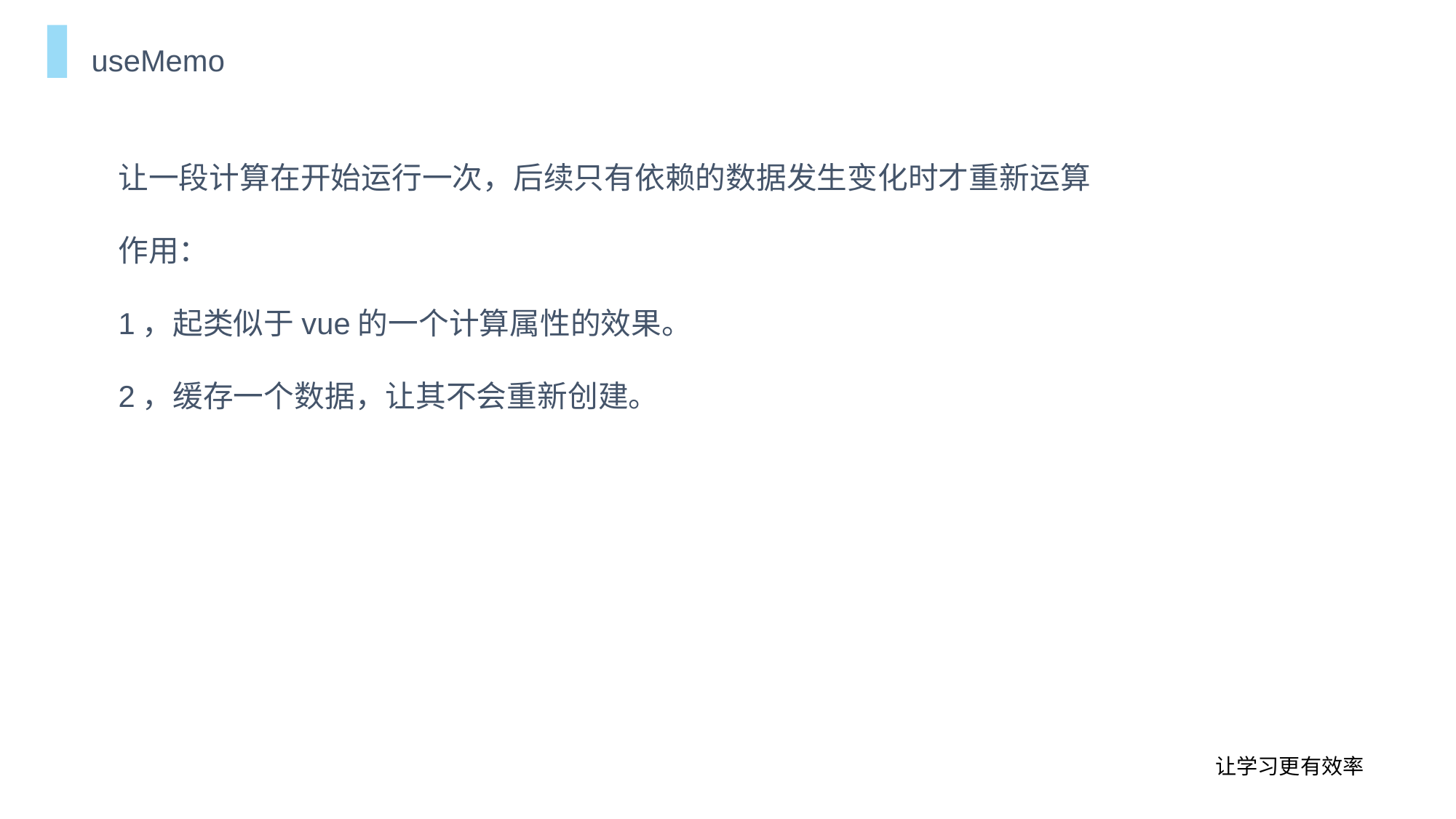

useMemo

让一段计算在开始运行一次，后续只有依赖的数据发生变化时才重新运算

作用：

1，起类似于vue的一个计算属性的效果。

2，缓存一个数据，让其不会重新创建。